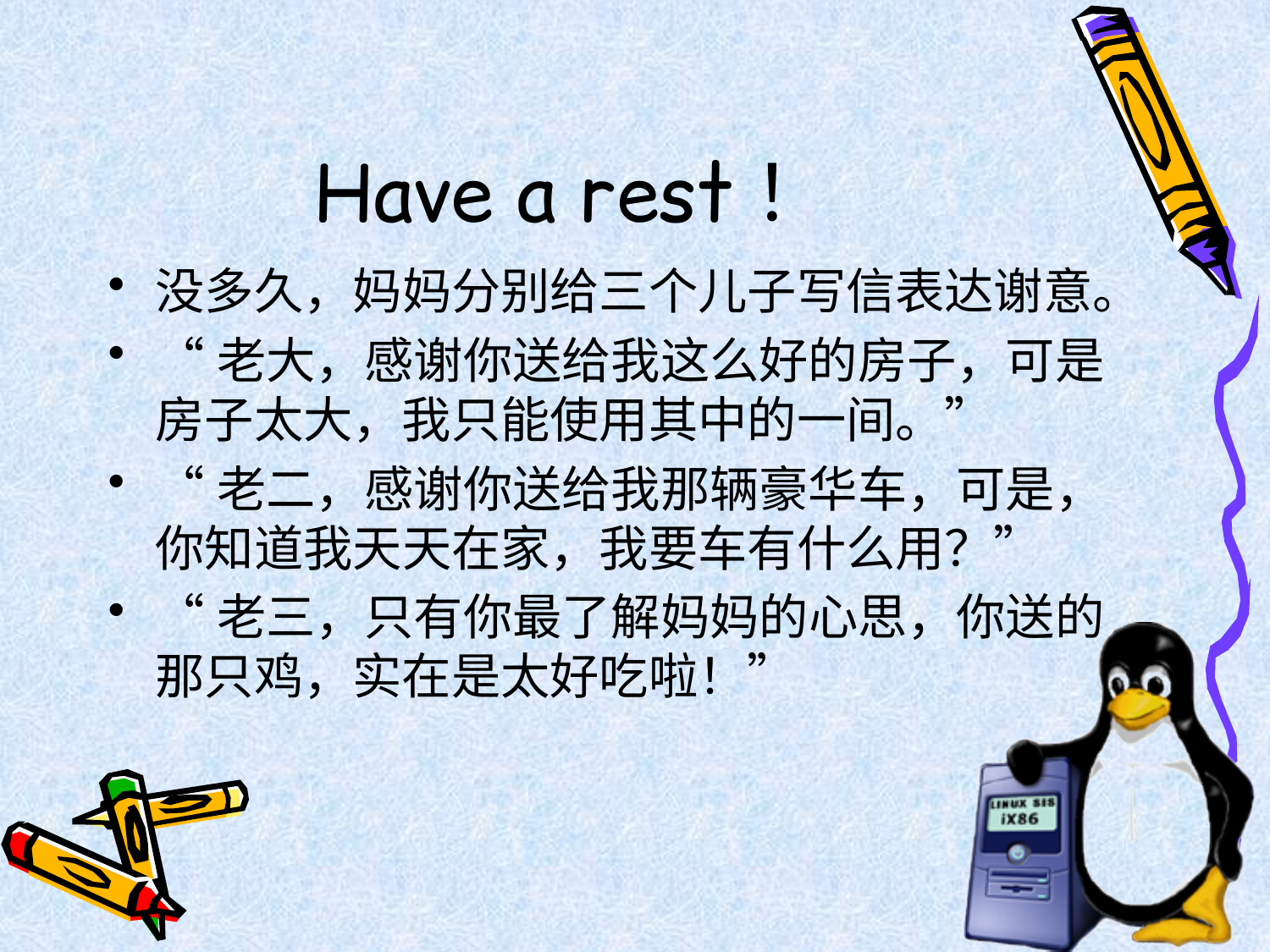

# Have a rest！
没多久，妈妈分别给三个儿子写信表达谢意。
“老大，感谢你送给我这么好的房子，可是房子太大，我只能使用其中的一间。”
“老二，感谢你送给我那辆豪华车，可是，你知道我天天在家，我要车有什么用？”
“老三，只有你最了解妈妈的心思，你送的那只鸡，实在是太好吃啦！”